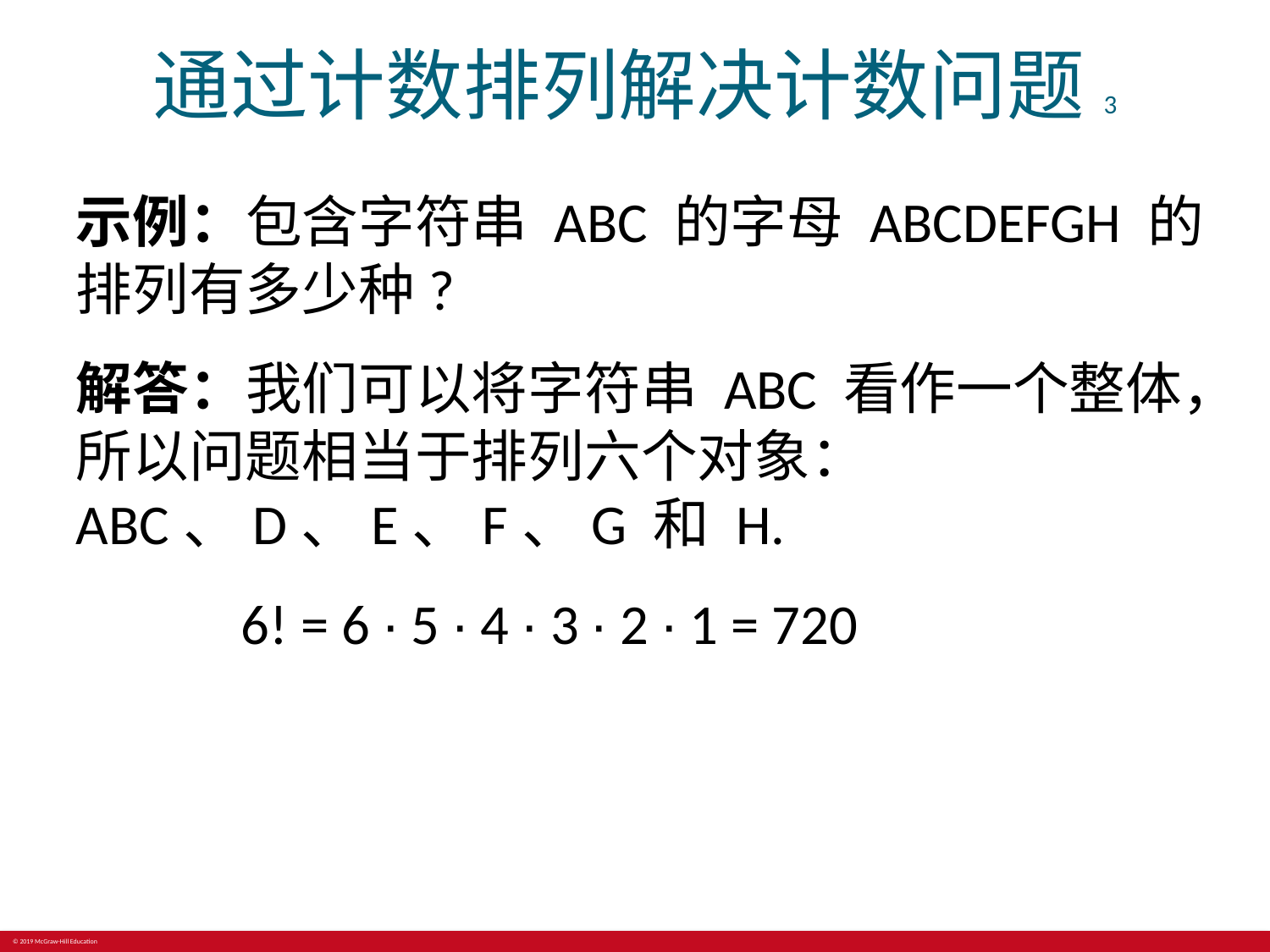

# 通过计数排列解决计数问题3
示例：包含字符串 ABC 的字母 ABCDEFGH 的排列有多少种?
解答：我们可以将字符串 ABC 看作一个整体，所以问题相当于排列六个对象：ABC、D、E、F、G 和 H.
             6! = 6 ∙ 5 ∙ 4 ∙ 3 ∙ 2 ∙ 1 = 720